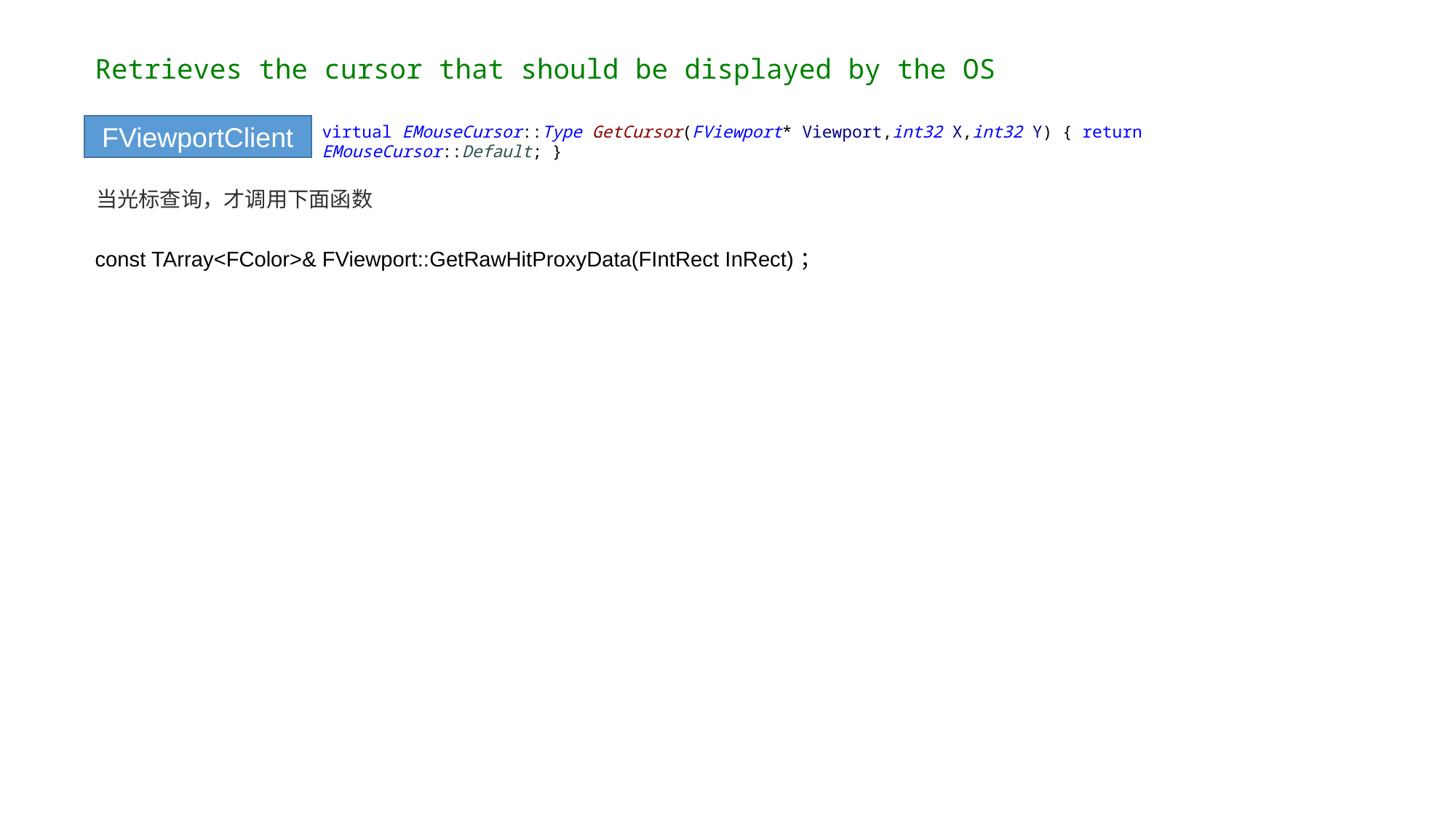

Retrieves the cursor that should be displayed by the OS
FViewportClient
virtual EMouseCursor::Type GetCursor(FViewport* Viewport,int32 X,int32 Y) { return EMouseCursor::Default; }
当光标查询，才调用下面函数
const TArray<FColor>& FViewport::GetRawHitProxyData(FIntRect InRect)；